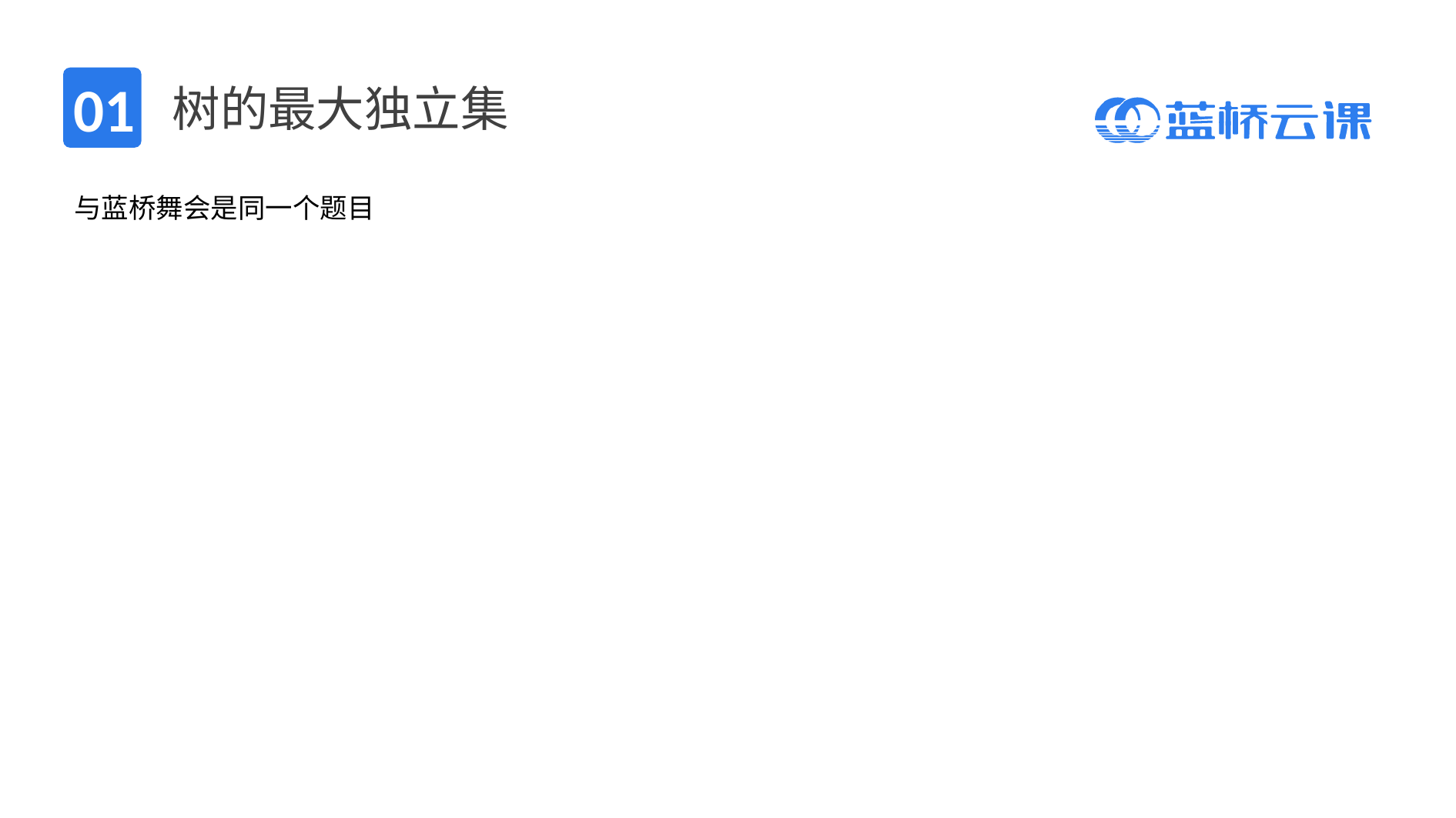

# 树的最大独立集
01

与蓝桥舞会是同一个题目
|  |
| --- |